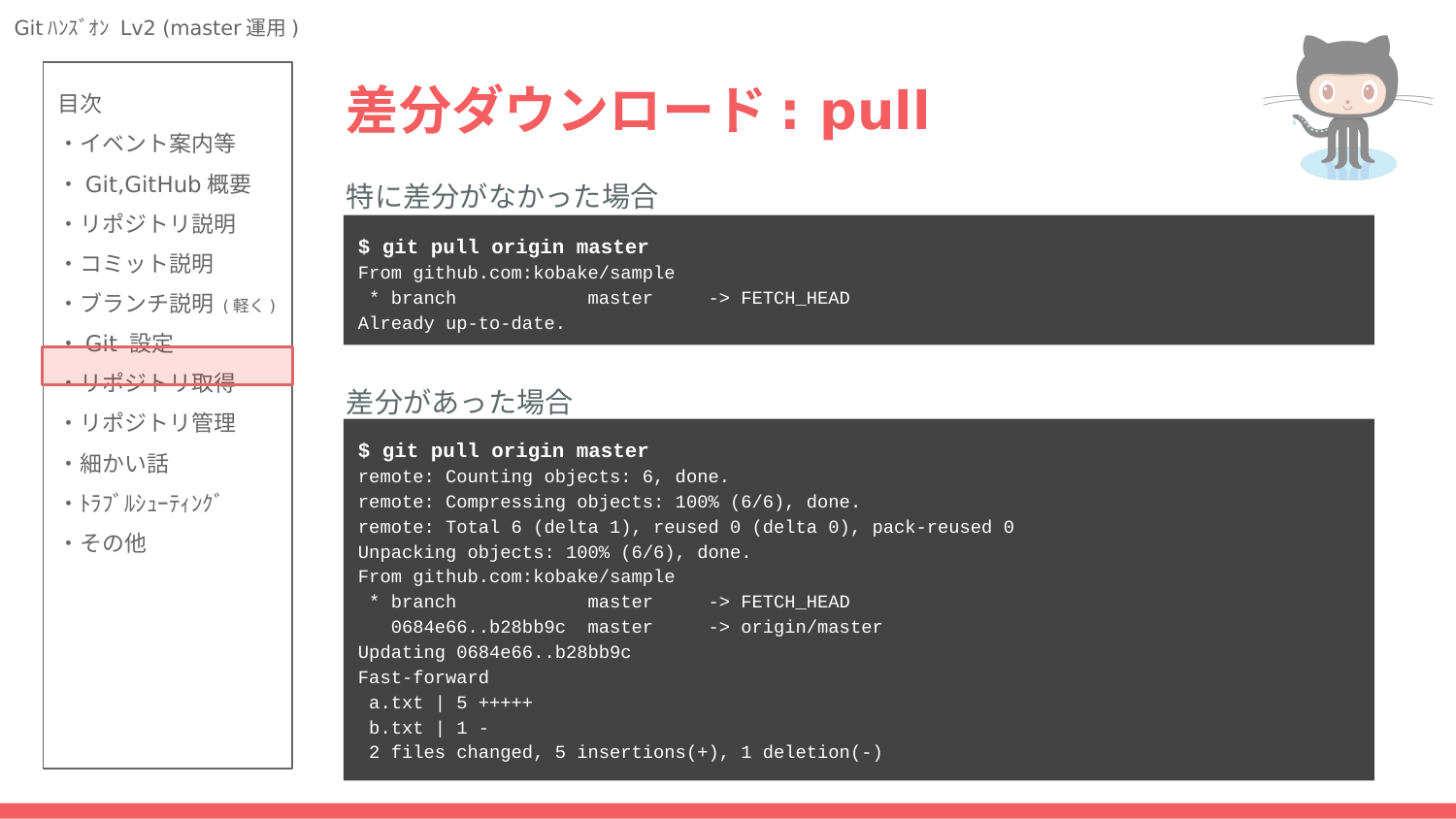

# 差分ダウンロード: pull
特に差分がなかった場合
$ git pull origin master
From github.com:kobake/sample
 * branch            master     -> FETCH_HEAD
Already up-to-date.

差分があった場合
$ git pull origin master
remote: Counting objects: 6, done.
remote: Compressing objects: 100% (6/6), done.
remote: Total 6 (delta 1), reused 0 (delta 0), pack-reused 0
Unpacking objects: 100% (6/6), done.
From github.com:kobake/sample
 * branch            master     -> FETCH_HEAD
   0684e66..b28bb9c  master     -> origin/master
Updating 0684e66..b28bb9c
Fast-forward
 a.txt | 5 +++++
 b.txt | 1 -
 2 files changed, 5 insertions(+), 1 deletion(-)